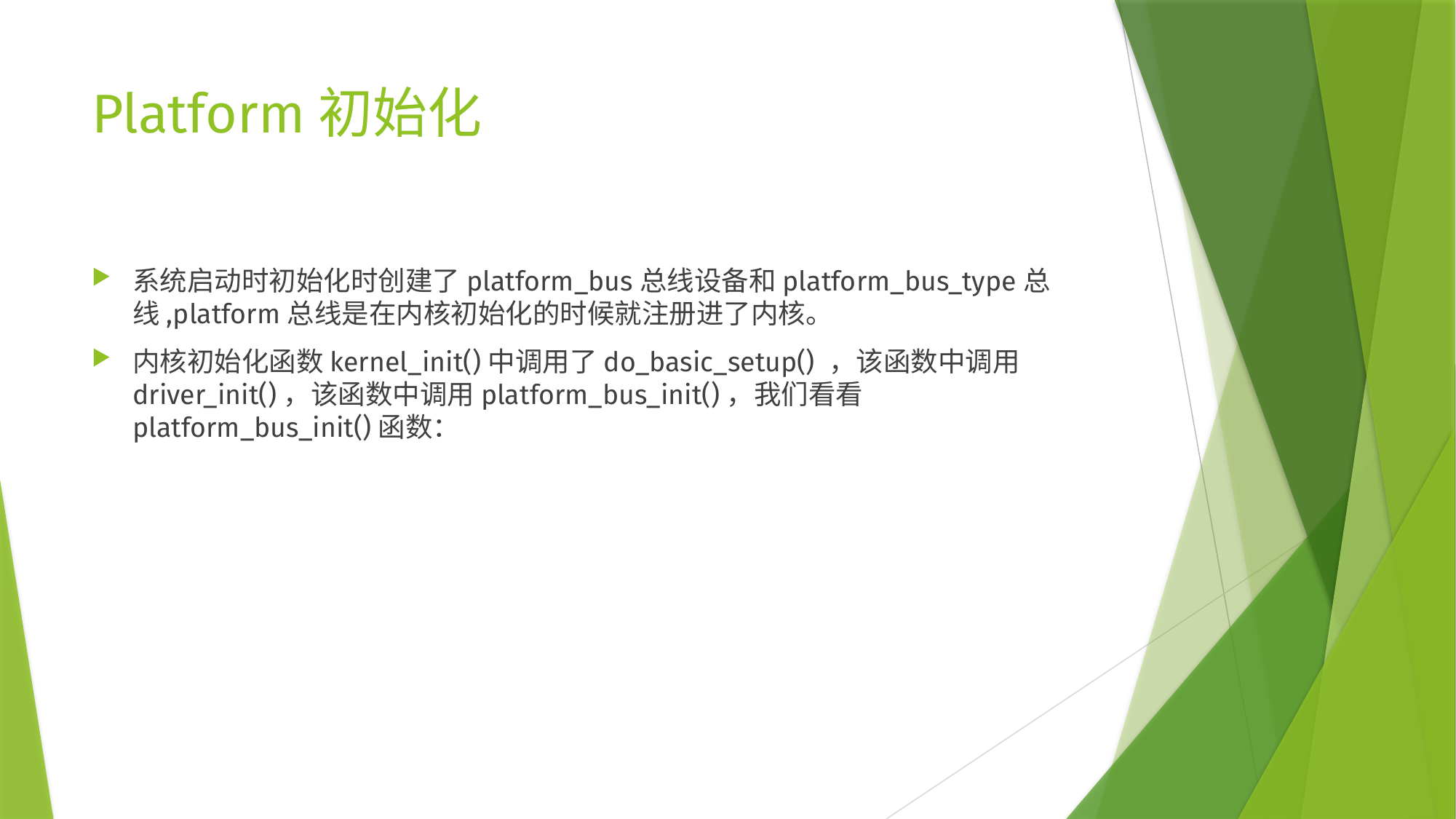

# Platform初始化
系统启动时初始化时创建了platform_bus总线设备和platform_bus_type总线,platform总线是在内核初始化的时候就注册进了内核。
内核初始化函数kernel_init()中调用了do_basic_setup() ，该函数中调用driver_init()，该函数中调用platform_bus_init()，我们看看platform_bus_init()函数：